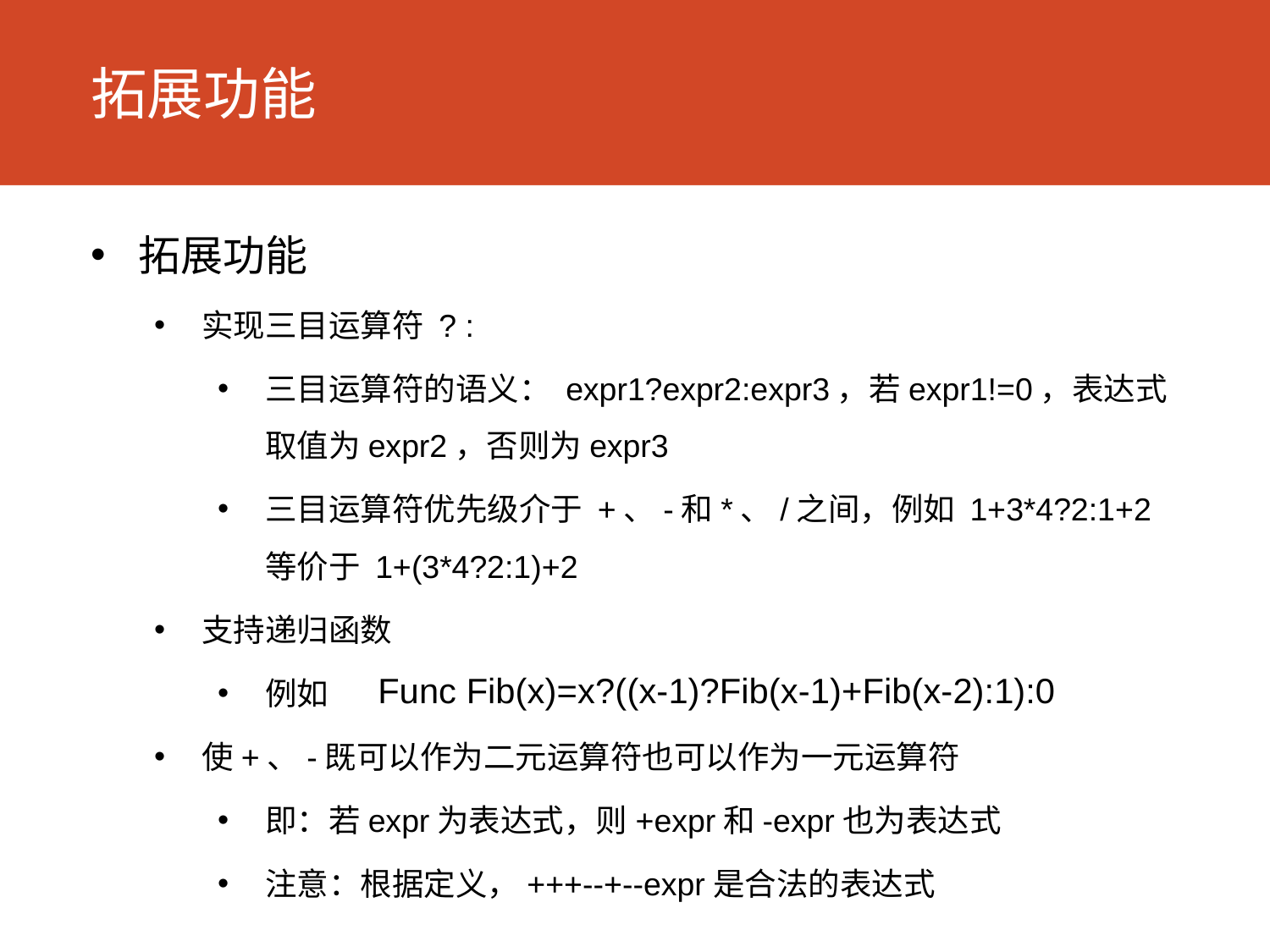

# 拓展功能
拓展功能
实现三目运算符 ? :
三目运算符的语义： expr1?expr2:expr3，若expr1!=0，表达式取值为expr2，否则为expr3
三目运算符优先级介于 +、-和*、/之间，例如 1+3*4?2:1+2 等价于 1+(3*4?2:1)+2
支持递归函数
例如
使+、-既可以作为二元运算符也可以作为一元运算符
即：若expr为表达式，则+expr和-expr也为表达式
注意：根据定义，+++--+--expr是合法的表达式

Func Fib(x)=x?((x-1)?Fib(x-1)+Fib(x-2):1):0